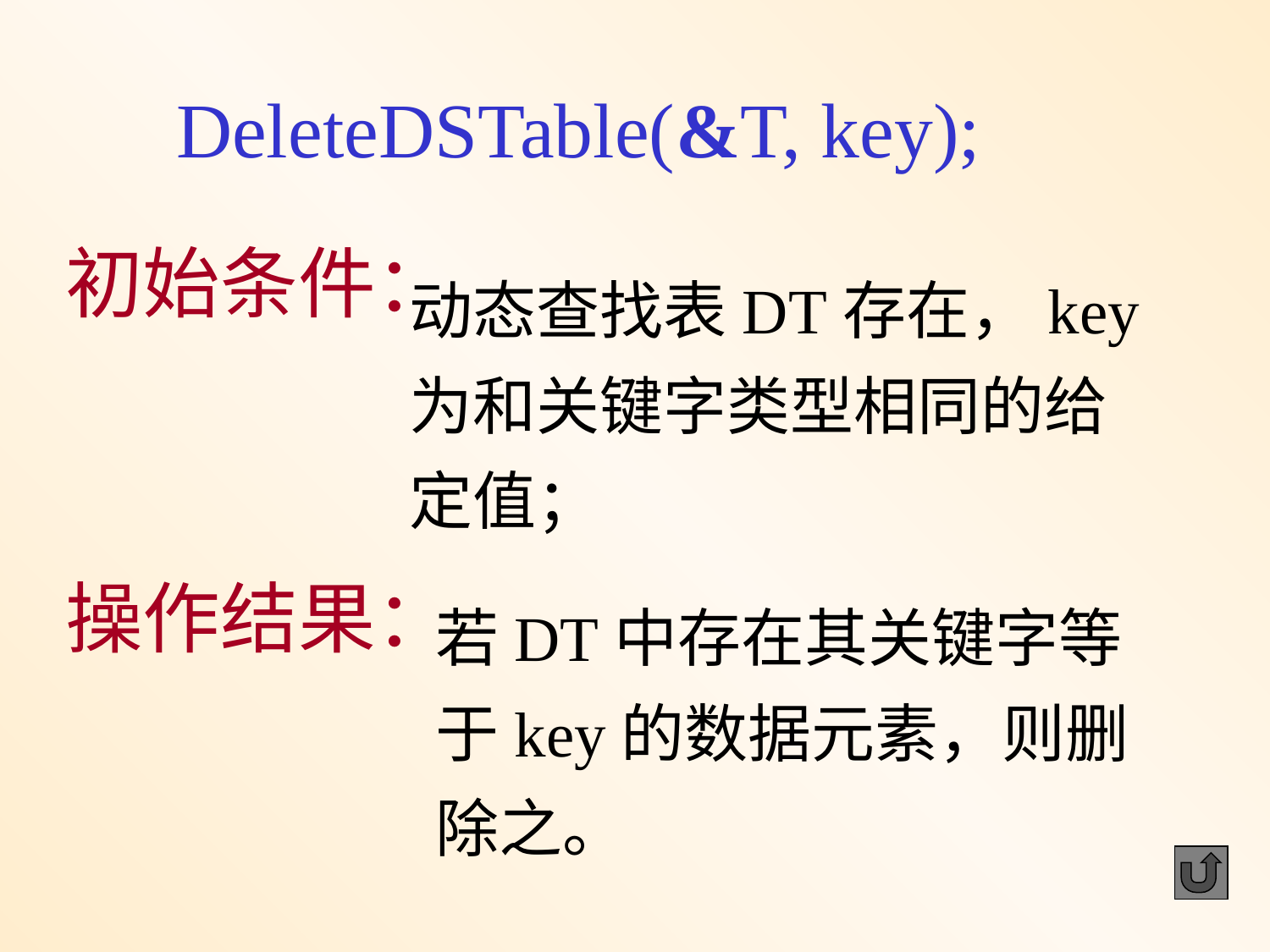

DeleteDSTable(&T, key);

初始条件：

操作结果：
动态查找表DT存在，key
为和关键字类型相同的给
定值；
若DT中存在其关键字等于key的数据元素，则删
除之。